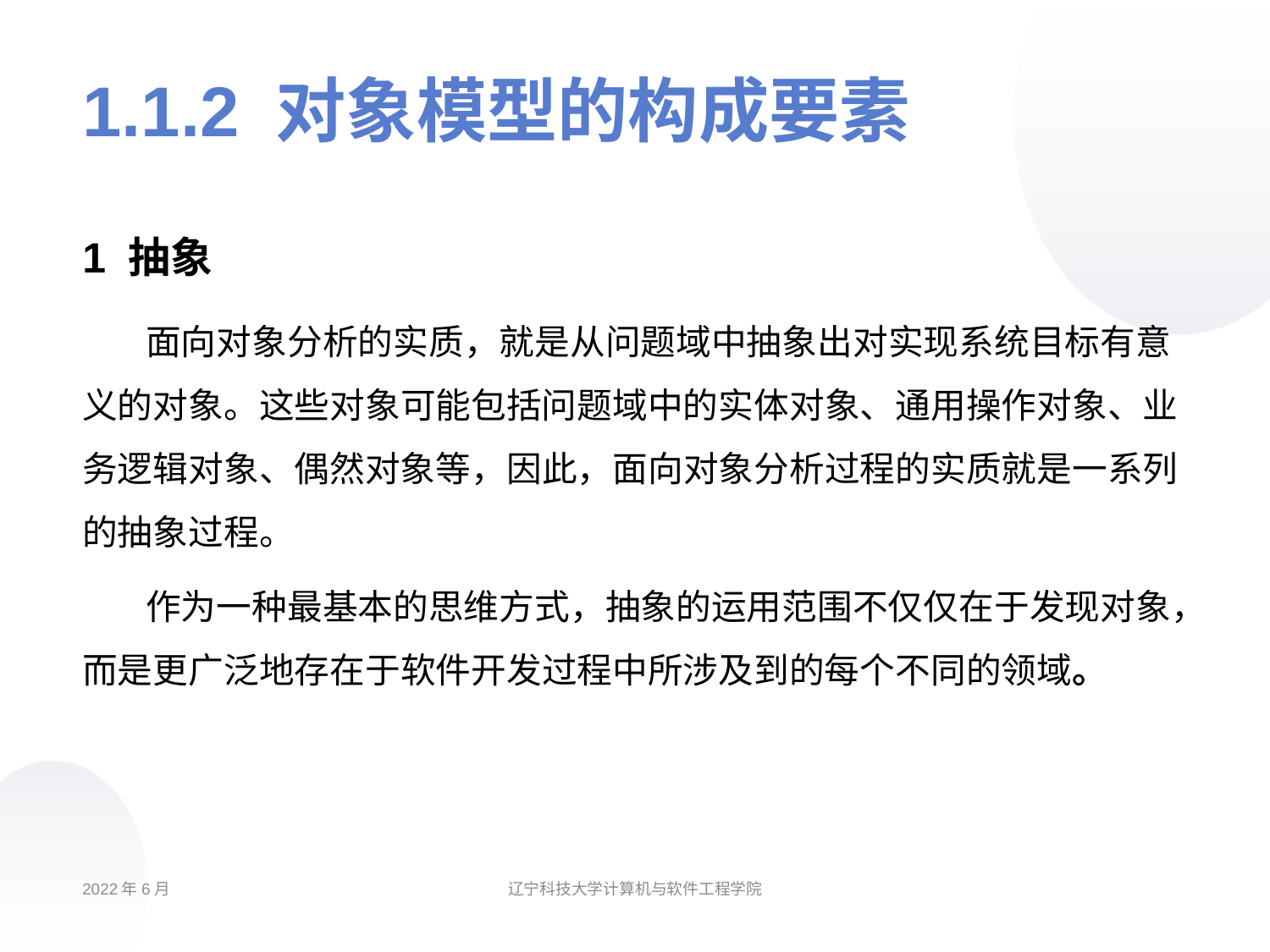

# 1.1.2 对象模型的构成要素
1 抽象
面向对象分析的实质，就是从问题域中抽象出对实现系统目标有意义的对象。这些对象可能包括问题域中的实体对象、通用操作对象、业务逻辑对象、偶然对象等，因此，面向对象分析过程的实质就是一系列的抽象过程。
作为一种最基本的思维方式，抽象的运用范围不仅仅在于发现对象，而是更广泛地存在于软件开发过程中所涉及到的每个不同的领域。

2022年6月
辽宁科技大学计算机与软件工程学院
30